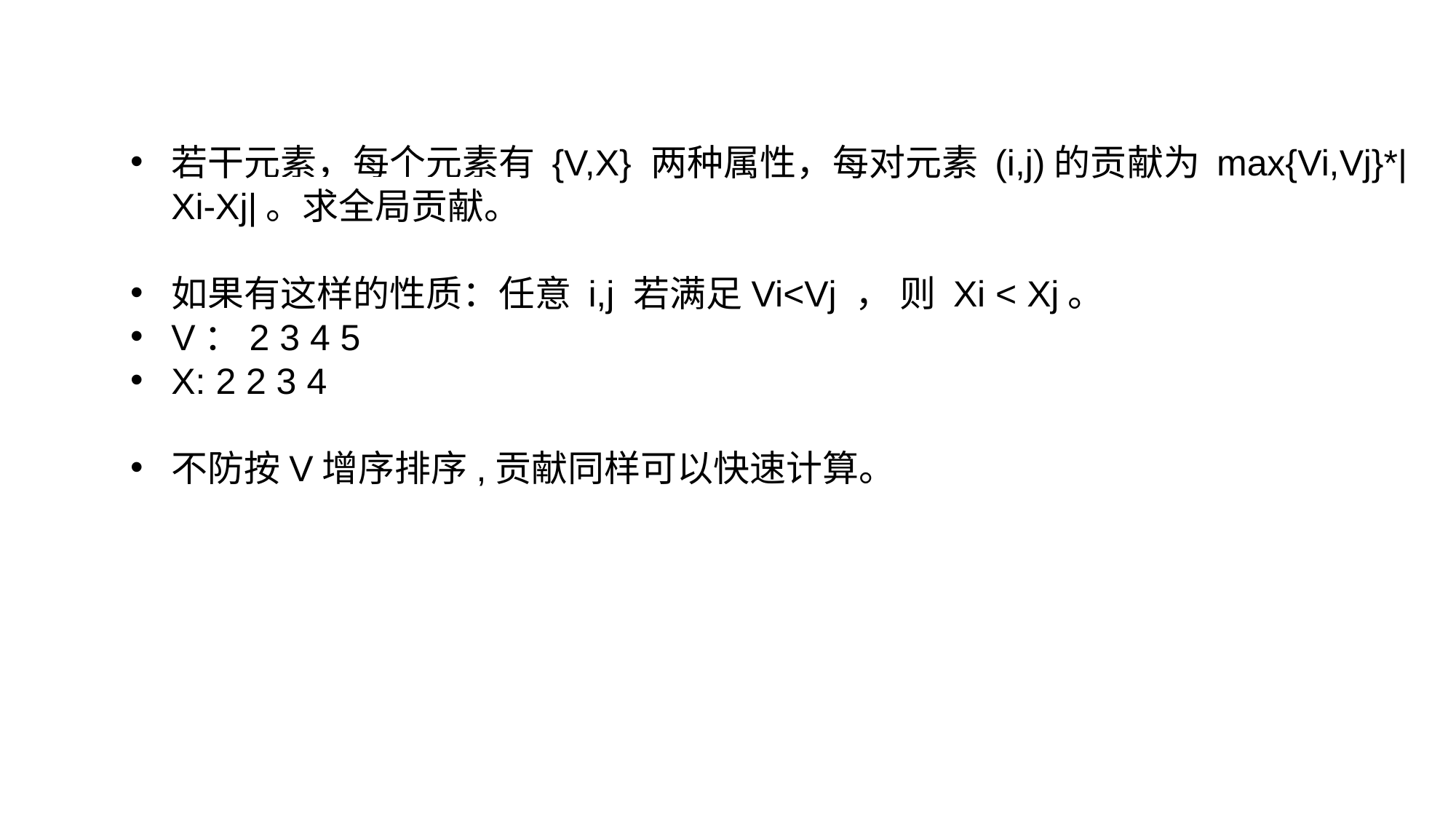

若干元素，每个元素有 {V,X} 两种属性，每对元素 (i,j)的贡献为 max{Vi,Vj}*|Xi-Xj|。求全局贡献。

如果有这样的性质：任意 i,j 若满足Vi<Vj ， 则 Xi < Xj。
V：2 3 4 5
X: 2 2 3 4

不防按V增序排序,贡献同样可以快速计算。